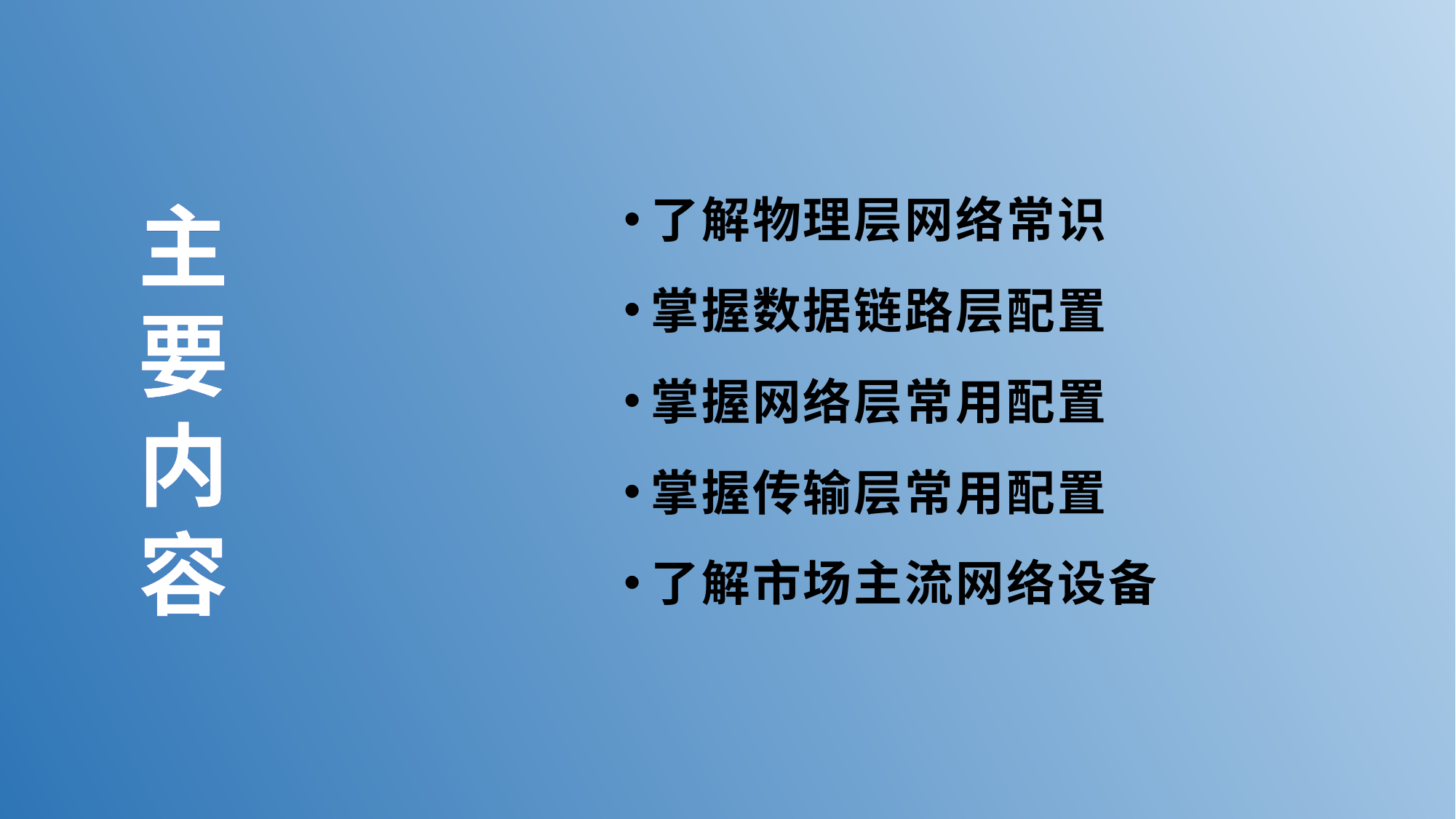

了解物理层网络常识
掌握数据链路层配置
掌握网络层常用配置
掌握传输层常用配置
了解市场主流网络设备
# 主要内容